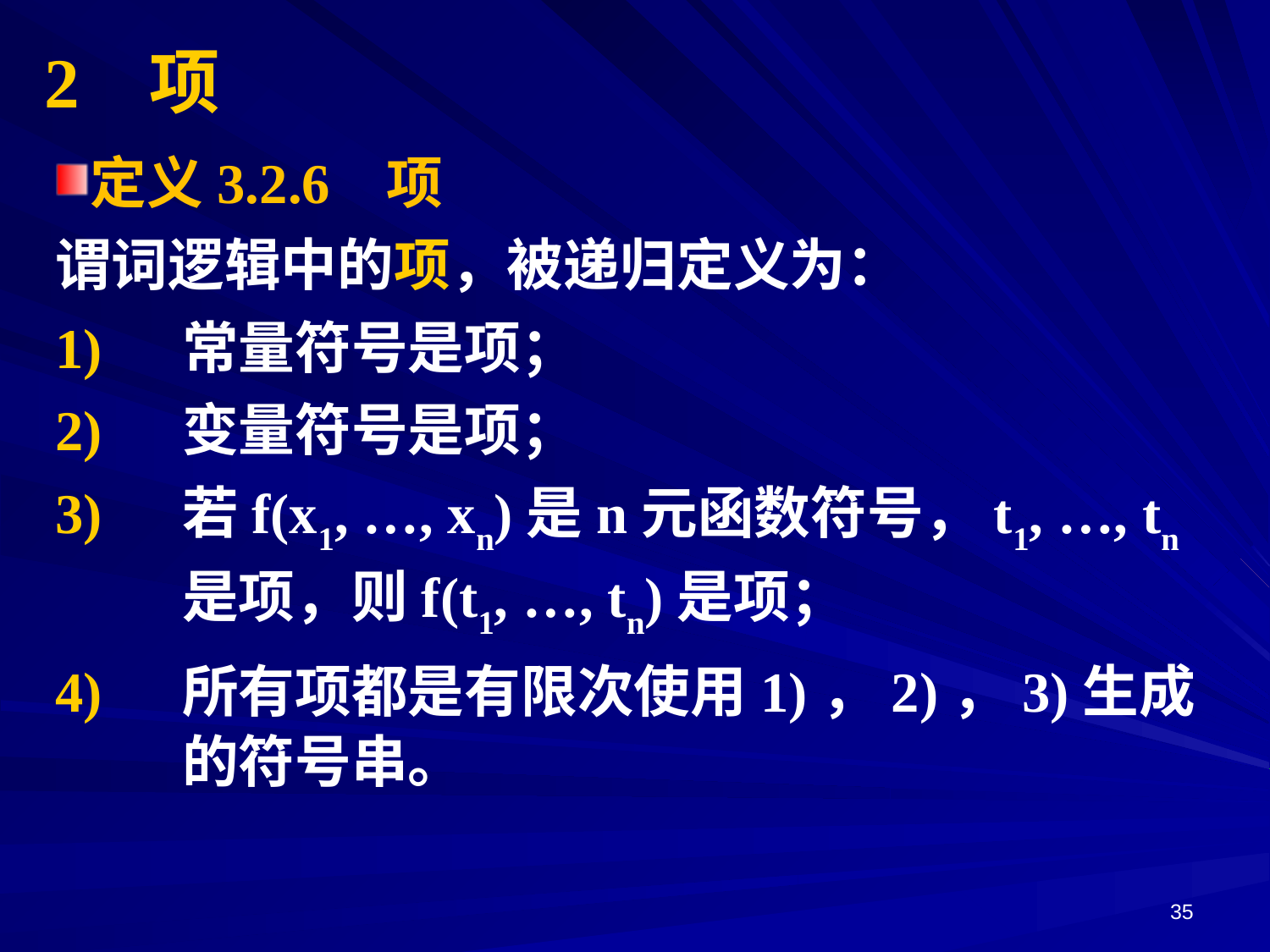

# 2   项
定义3.2.6   项
谓词逻辑中的项，被递归定义为：
1) 	常量符号是项；
2) 	变量符号是项；
3) 	若f(x1, …, xn)是n元函数符号，t1, …, tn
	是项，则f(t1, …, tn)是项；
4)	所有项都是有限次使用1)，2)，3)生成
	的符号串。
35